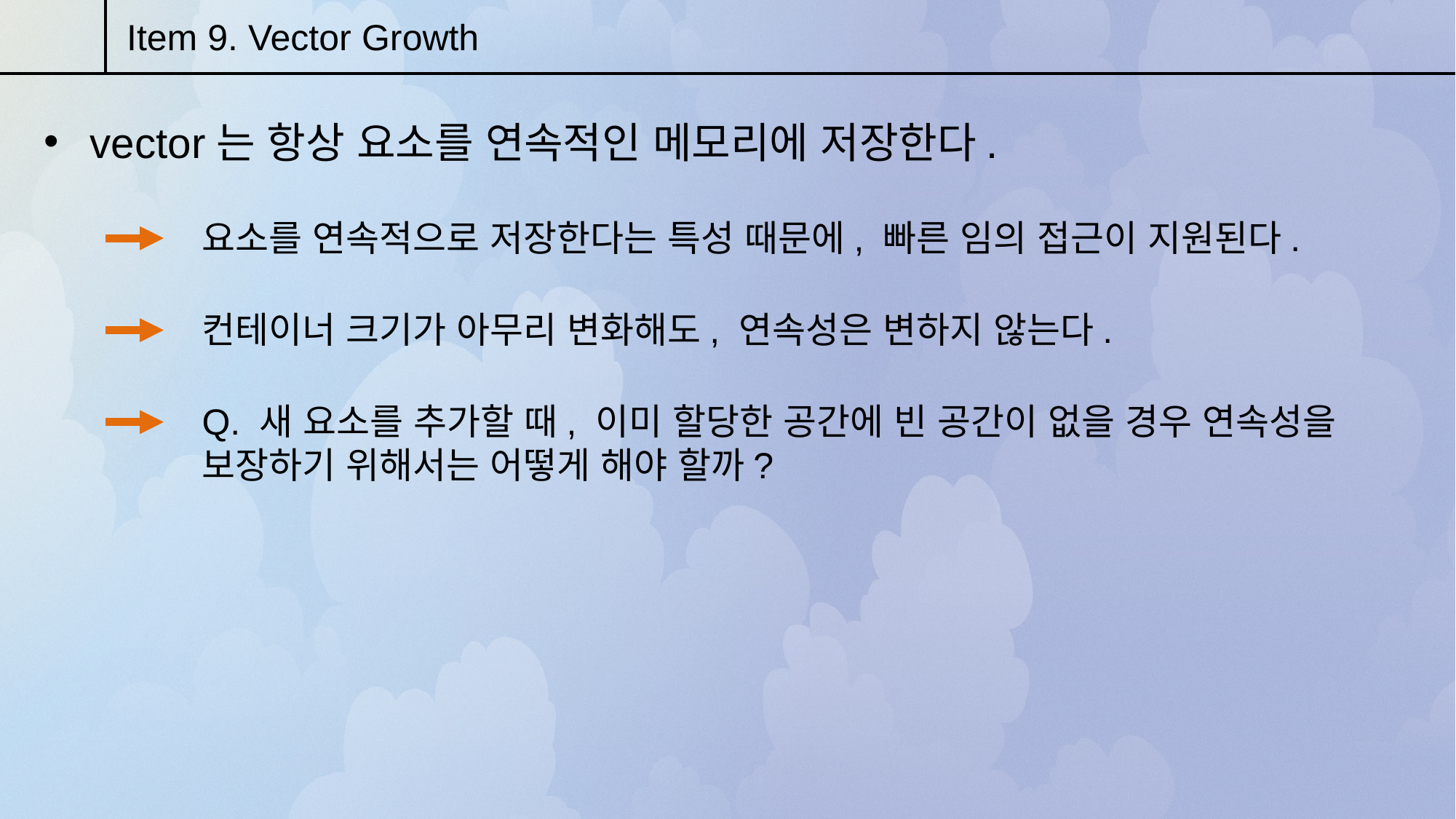

Item 9. Vector Growth
 vector는 항상 요소를 연속적인 메모리에 저장한다.
요소를 연속적으로 저장한다는 특성 때문에, 빠른 임의 접근이 지원된다.
컨테이너 크기가 아무리 변화해도, 연속성은 변하지 않는다.
Q. 새 요소를 추가할 때, 이미 할당한 공간에 빈 공간이 없을 경우 연속성을 보장하기 위해서는 어떻게 해야 할까?